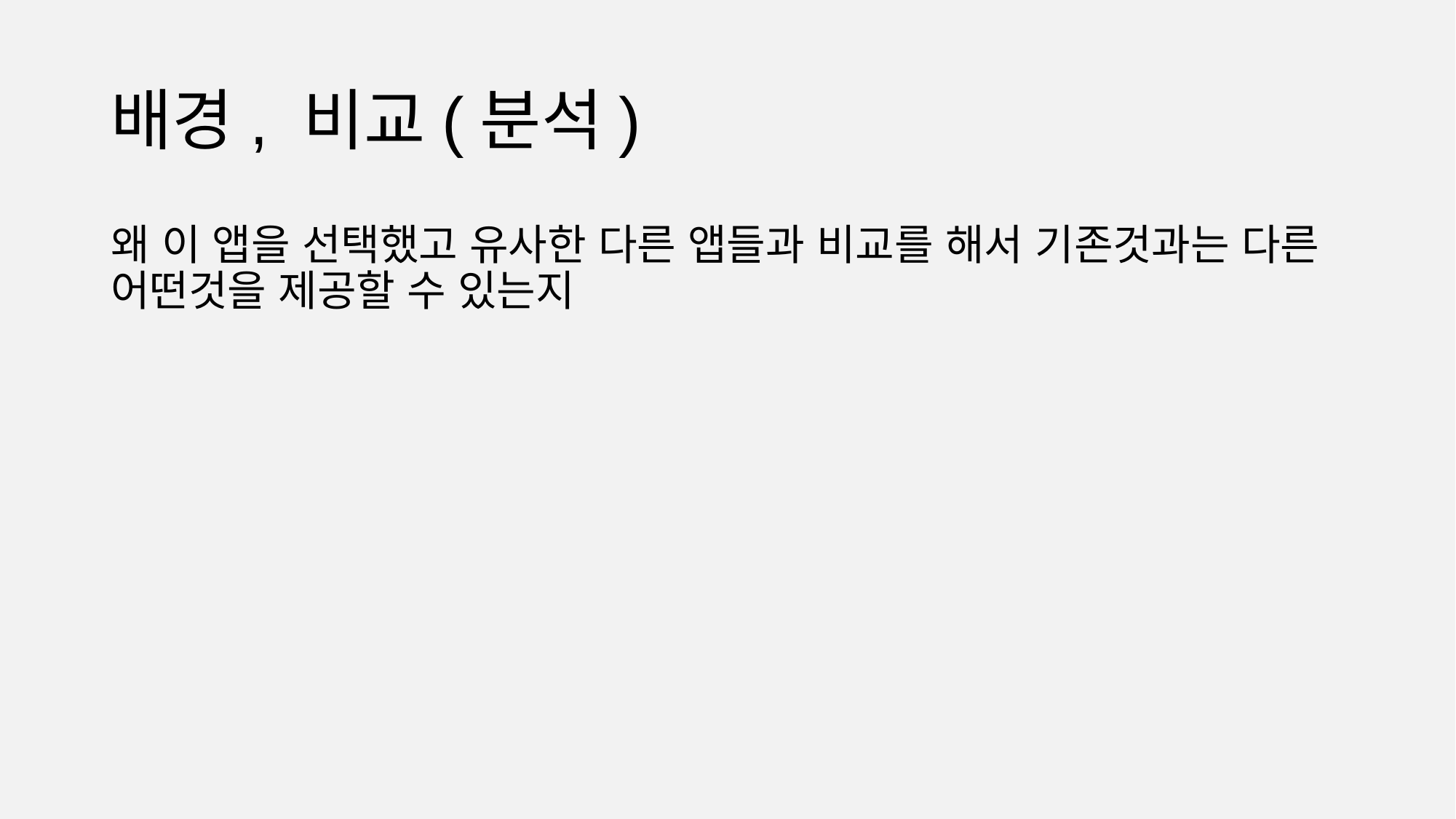

# 배경, 비교(분석)
왜 이 앱을 선택했고 유사한 다른 앱들과 비교를 해서 기존것과는 다른 어떤것을 제공할 수 있는지